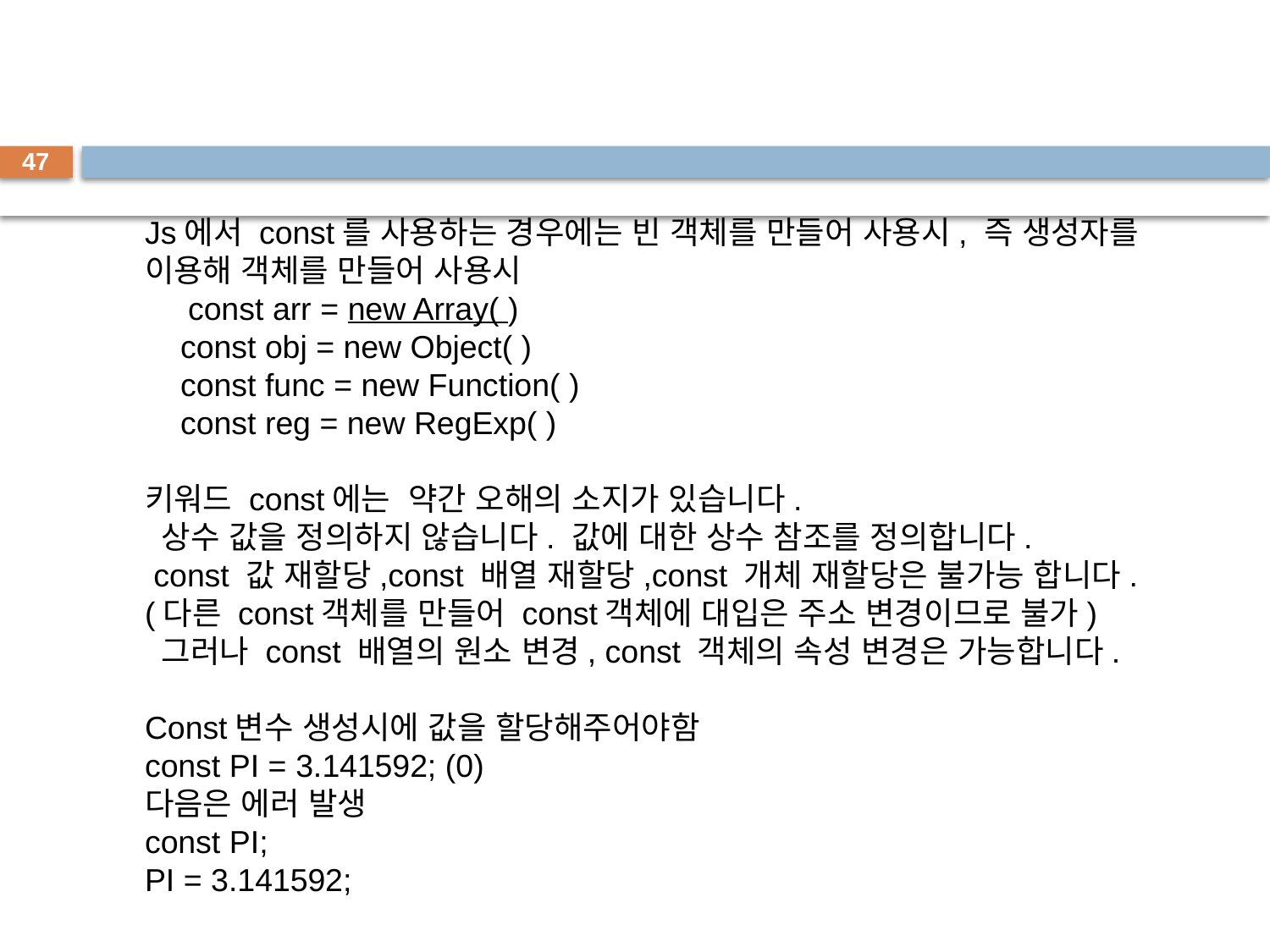

#
47
Js에서 const를 사용하는 경우에는 빈 객체를 만들어 사용시, 즉 생성자를
이용해 객체를 만들어 사용시
    const arr = new Array( )
    const obj = new Object( )
    const func = new Function( )
    const reg = new RegExp( )

키워드 const에는  약간 오해의 소지가 있습니다.
 상수 값을 정의하지 않습니다. 값에 대한 상수 참조를 정의합니다.
 const 값 재할당,const 배열 재할당,const 개체 재할당은 불가능 합니다.
(다른 const객체를 만들어 const객체에 대입은 주소 변경이므로 불가)
 그러나 const 배열의 원소 변경, const 객체의 속성 변경은 가능합니다.

Const변수 생성시에 값을 할당해주어야함
const PI = 3.141592; (0)
다음은 에러 발생
const PI;
PI = 3.141592;